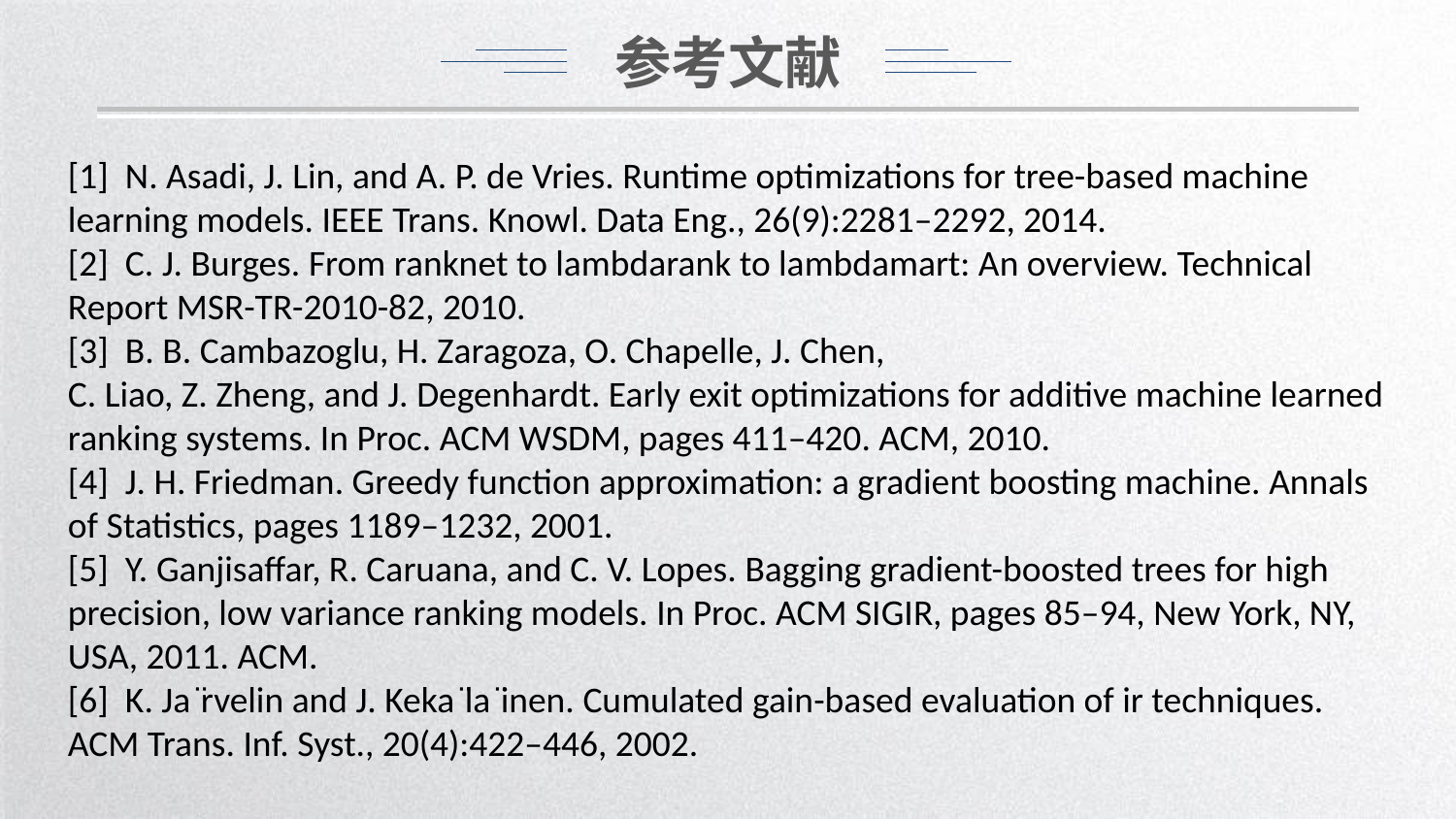

参考文献

[1]  N. Asadi, J. Lin, and A. P. de Vries. Runtime optimizations for tree-based machine learning models. IEEE Trans. Knowl. Data Eng., 26(9):2281–2292, 2014.
[2]  C. J. Burges. From ranknet to lambdarank to lambdamart: An overview. Technical Report MSR-TR-2010-82, 2010.
[3]  B. B. Cambazoglu, H. Zaragoza, O. Chapelle, J. Chen,
C. Liao, Z. Zheng, and J. Degenhardt. Early exit optimizations for additive machine learned ranking systems. In Proc. ACM WSDM, pages 411–420. ACM, 2010.
[4]  J. H. Friedman. Greedy function approximation: a gradient boosting machine. Annals of Statistics, pages 1189–1232, 2001.
[5]  Y. Ganjisaffar, R. Caruana, and C. V. Lopes. Bagging gradient-boosted trees for high precision, low variance ranking models. In Proc. ACM SIGIR, pages 85–94, New York, NY, USA, 2011. ACM.
[6]  K. Ja ̈rvelin and J. Keka ̈la ̈inen. Cumulated gain-based evaluation of ir techniques. ACM Trans. Inf. Syst., 20(4):422–446, 2002.